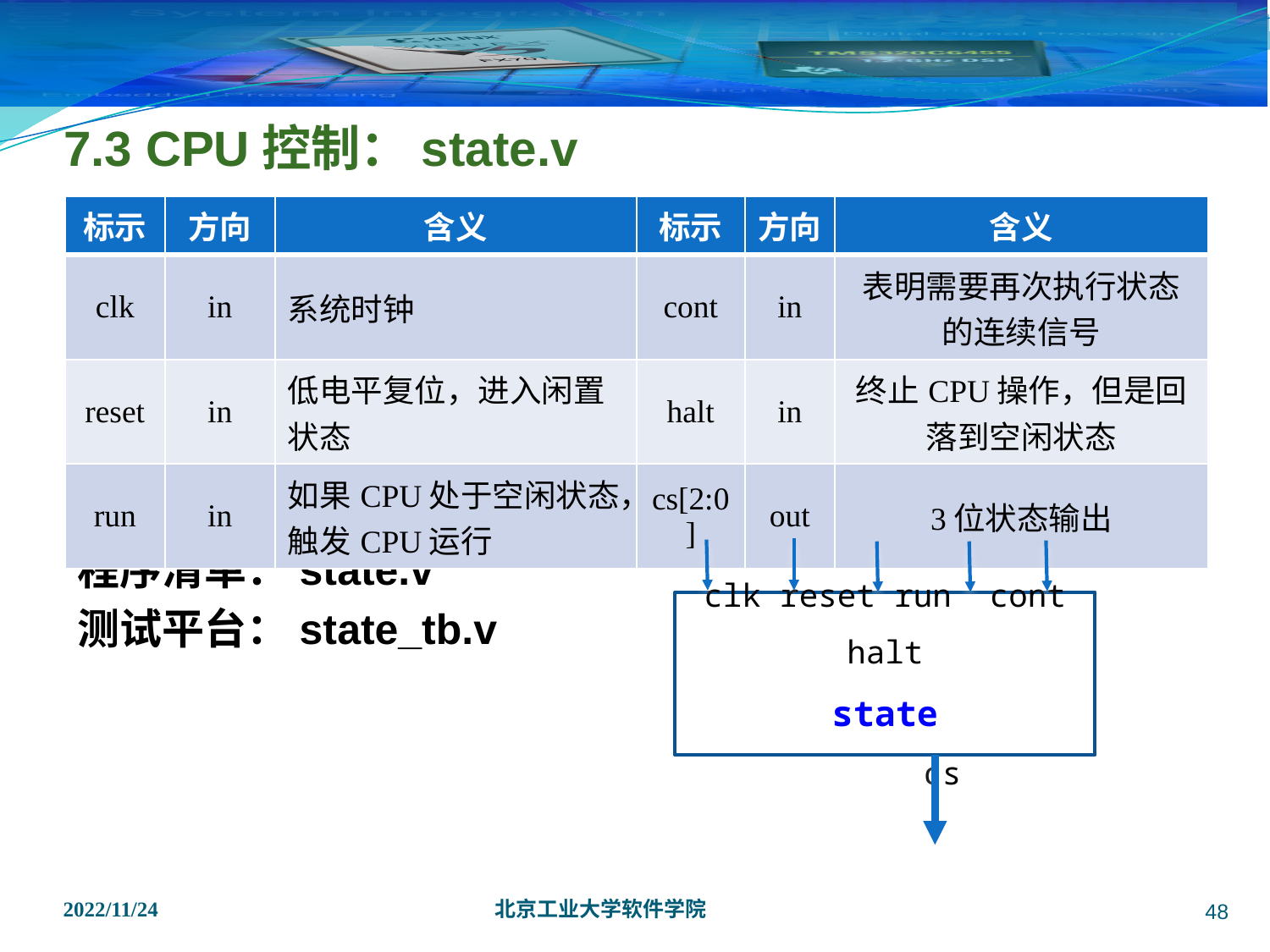

# 7.3 CPU控制：state.v
| 标示 | 方向 | 含义 | 标示 | 方向 | 含义 |
| --- | --- | --- | --- | --- | --- |
| clk | in | 系统时钟 | cont | in | 表明需要再次执行状态的连续信号 |
| reset | in | 低电平复位，进入闲置状态 | halt | in | 终止CPU操作，但是回落到空闲状态 |
| run | in | 如果CPU处于空闲状态，触发CPU运行 | cs[2:0] | out | 3位状态输出 |
程序清单：state.v
测试平台：state_tb.v
clk reset run  cont halt
state
      cs